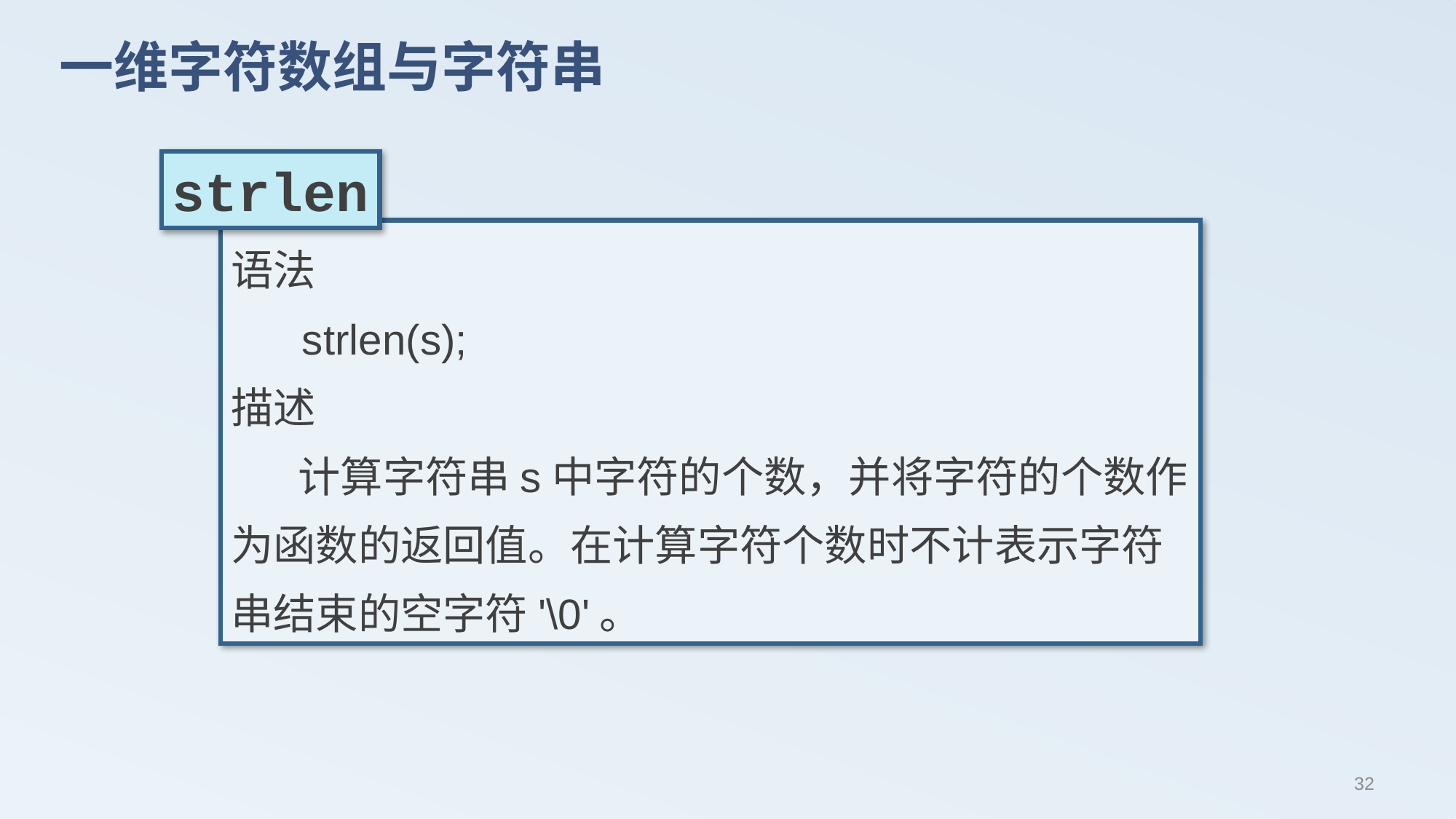

# 一维字符数组与字符串
strlen
语法
      strlen(s);
描述
      计算字符串s中字符的个数，并将字符的个数作为函数的返回值。在计算字符个数时不计表示字符串结束的空字符'\0'。